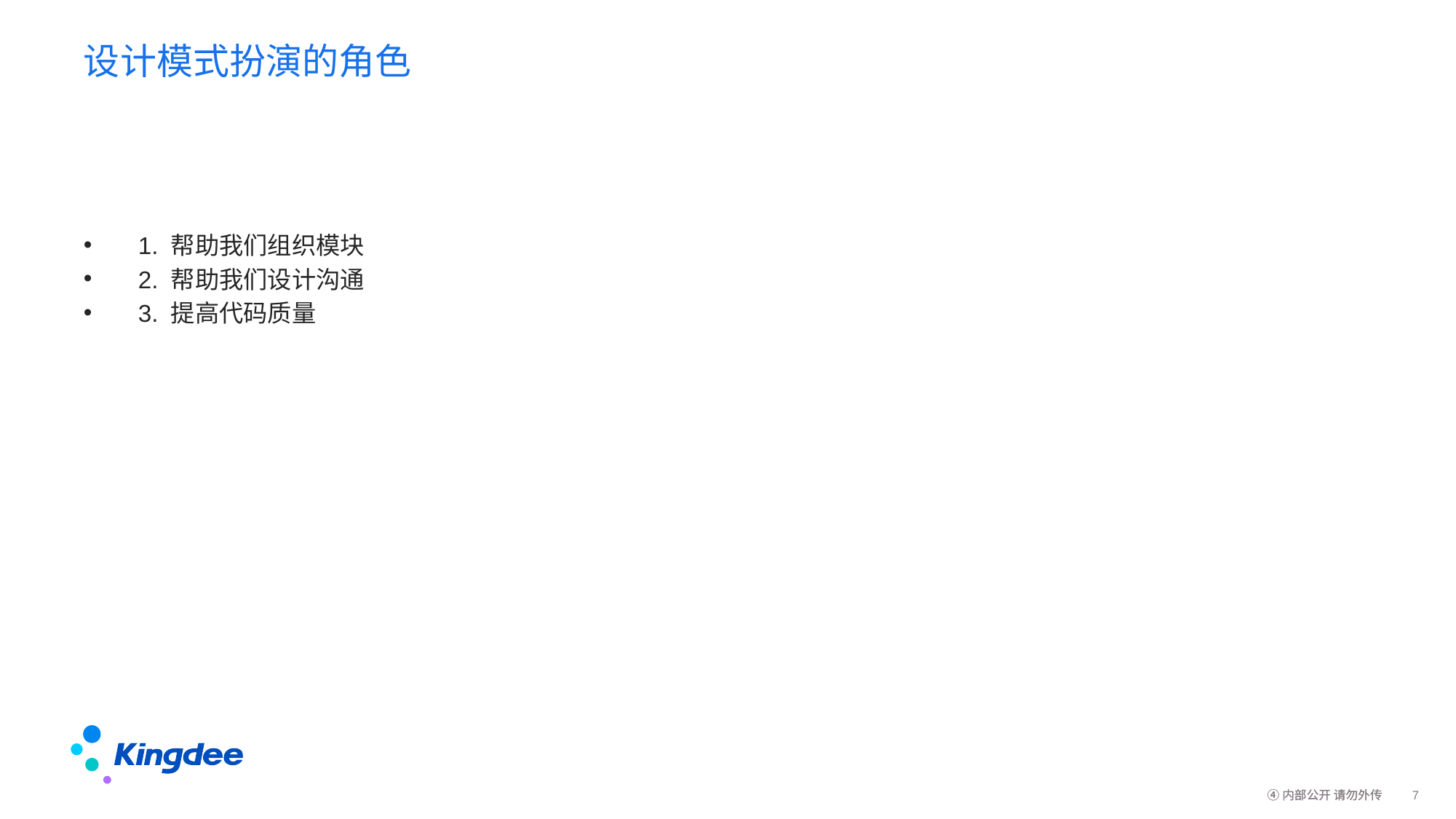

# 设计模式扮演的角色
1. 帮助我们组织模块
2. 帮助我们设计沟通
3. 提高代码质量